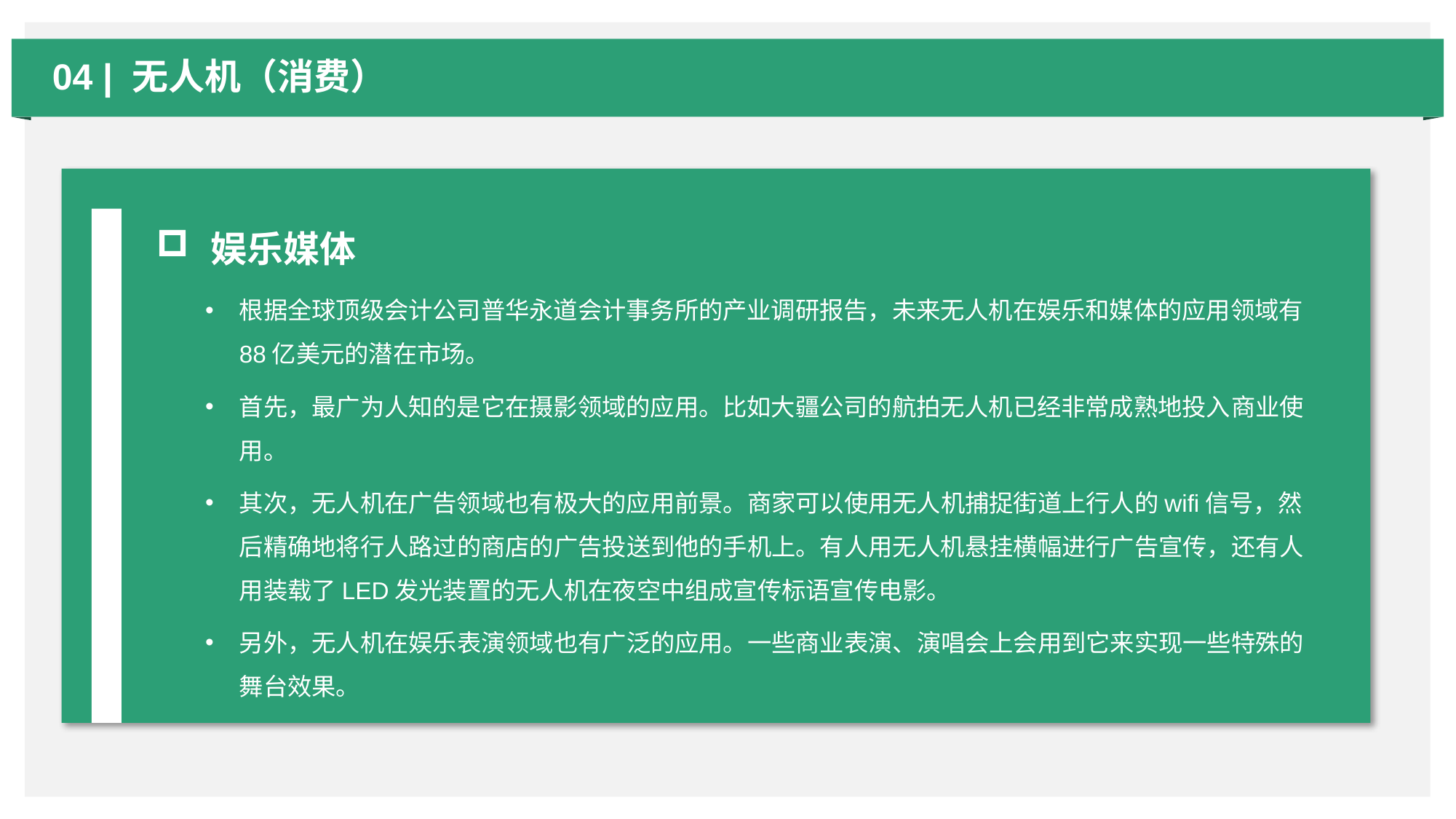

04 | 无人机（消费）

根据全球顶级会计公司普华永道会计事务所的产业调研报告，未来无人机在娱乐和媒体的应用领域有88亿美元的潜在市场。
首先，最广为人知的是它在摄影领域的应用。比如大疆公司的航拍无人机已经非常成熟地投入商业使用。
其次，无人机在广告领域也有极大的应用前景。商家可以使用无人机捕捉街道上行人的wifi信号，然后精确地将行人路过的商店的广告投送到他的手机上。有人用无人机悬挂横幅进行广告宣传，还有人用装载了LED发光装置的无人机在夜空中组成宣传标语宣传电影。
另外，无人机在娱乐表演领域也有广泛的应用。一些商业表演、演唱会上会用到它来实现一些特殊的舞台效果。
娱乐媒体